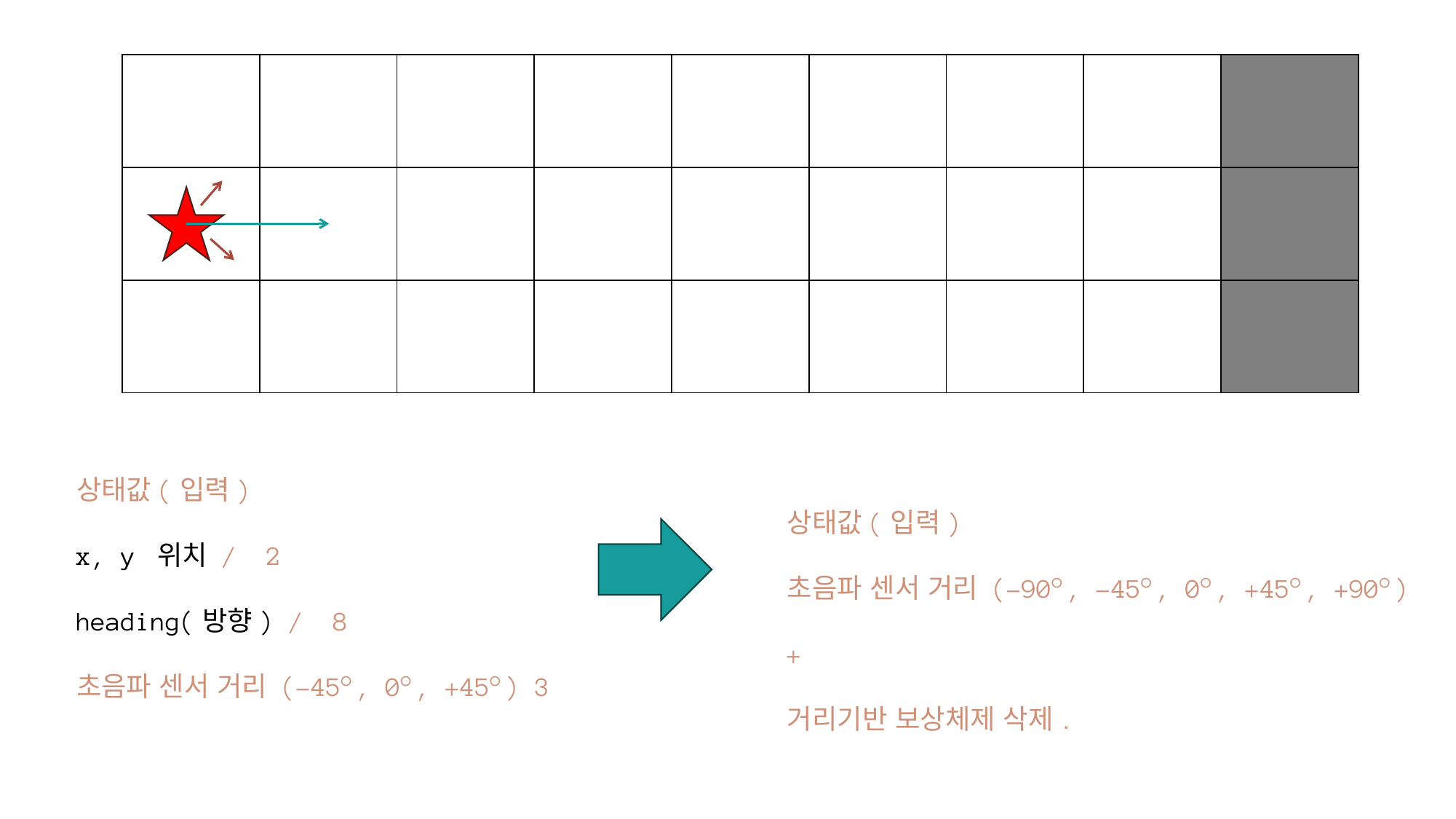

|  |  |  |  |  |  |  |  |  |
| --- | --- | --- | --- | --- | --- | --- | --- | --- |
|  |  |  |  |  |  |  |  |  |
|  |  |  |  |  |  |  |  |  |

상태값(입력)

x, y 위치 /  2

heading(방향) /  8

초음파 센서 거리 (-45°, 0°, +45°) 3

상태값(입력)

초음파 센서 거리 (-90°, -45°, 0°, +45°, +90°)

+

거리기반 보상체제 삭제.